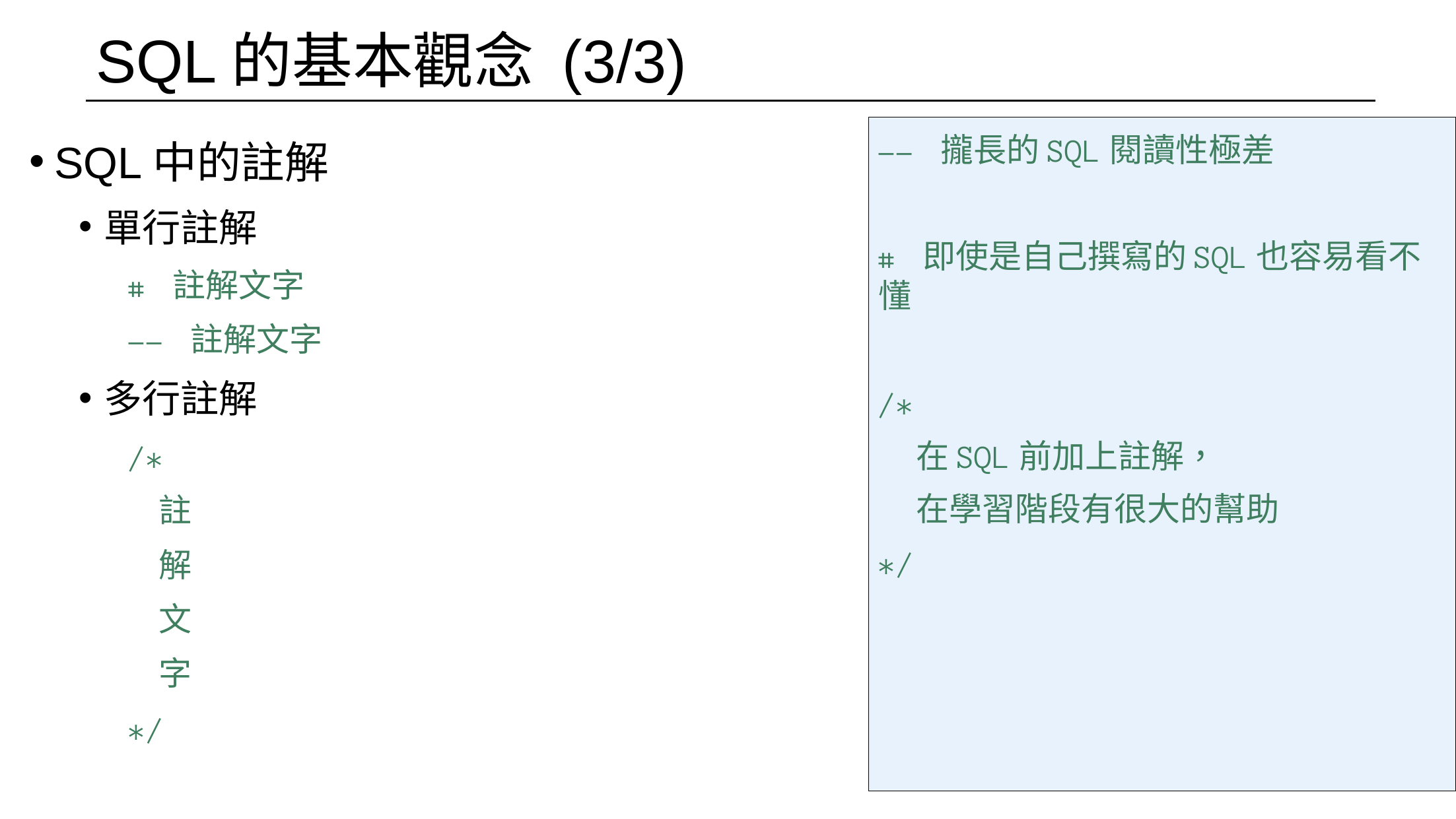

# SQL的基本觀念 (3/3)
SQL中的註解
單行註解
# 註解文字
-- 註解文字
多行註解
/*
   註
   解
   文
   字
*/
-- 攏長的SQL閱讀性極差

# 即使是自己撰寫的SQL也容易看不懂

/*
    在SQL前加上註解，
    在學習階段有很大的幫助
*/
5